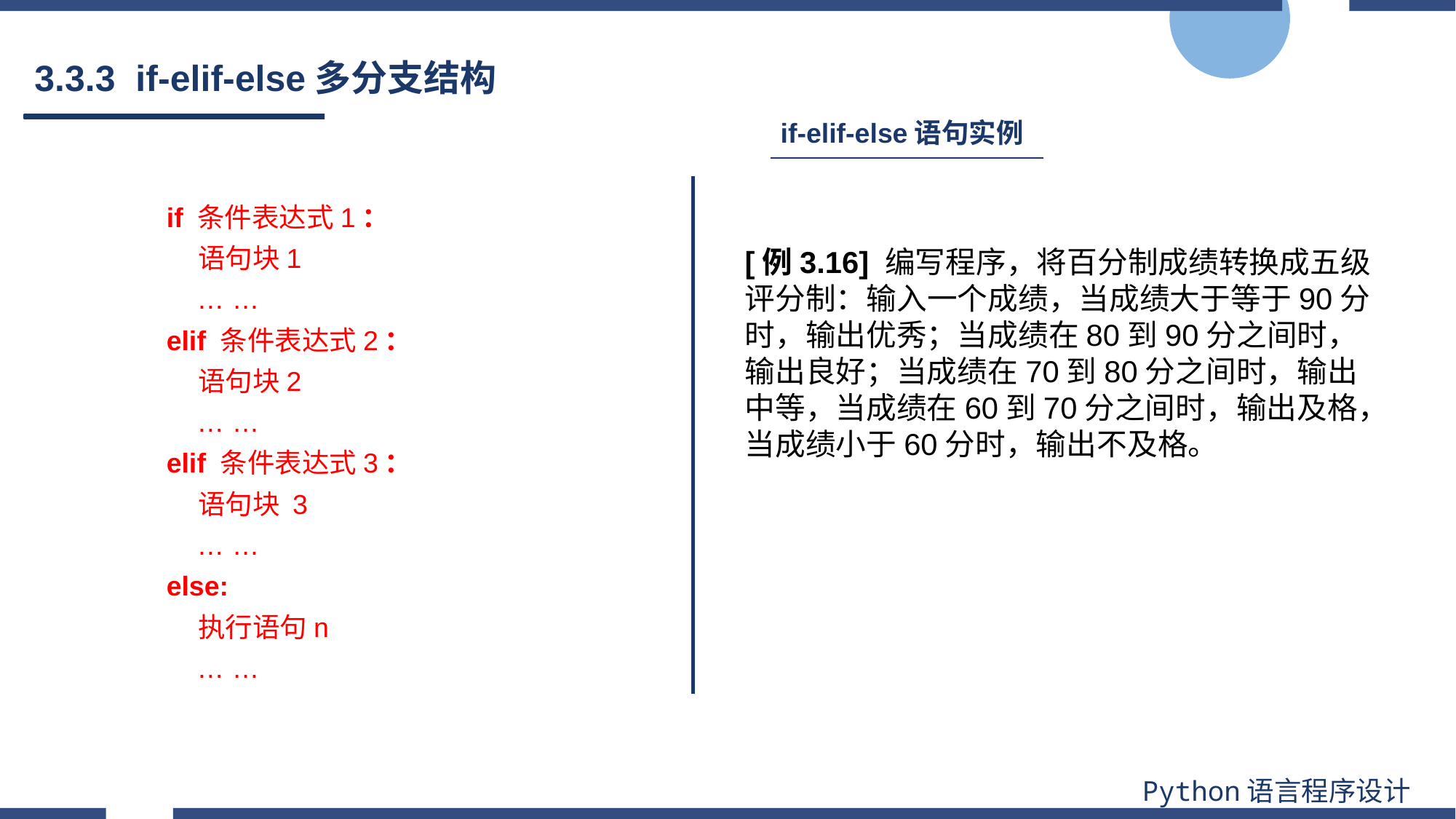

# 3.3.3  if-elif-else多分支结构
if-elif-else语句实例
if 条件表达式1：
    语句块1
    … …
elif 条件表达式2：
    语句块2
    … …
elif 条件表达式3：
    语句块 3
    … …
else:
    执行语句n
    … …
[例3.16] 编写程序，将百分制成绩转换成五级评分制：输入一个成绩，当成绩大于等于90分时，输出优秀；当成绩在80到90分之间时，输出良好；当成绩在70到80分之间时，输出中等，当成绩在60到70分之间时，输出及格，当成绩小于60分时，输出不及格。